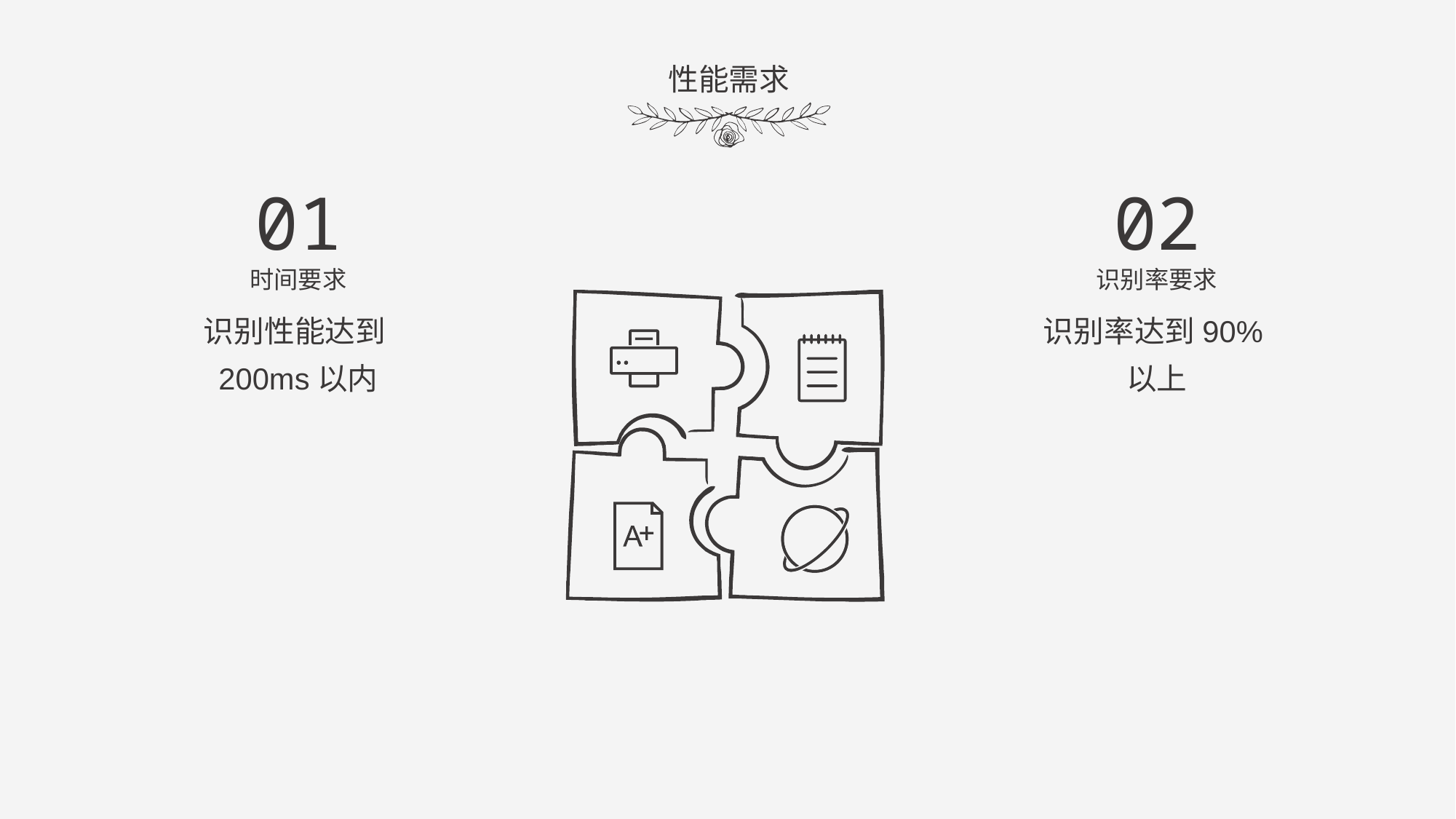

性能需求

01
02
时间要求
识别率要求

识别性能达到200ms以内
识别率达到90%以上